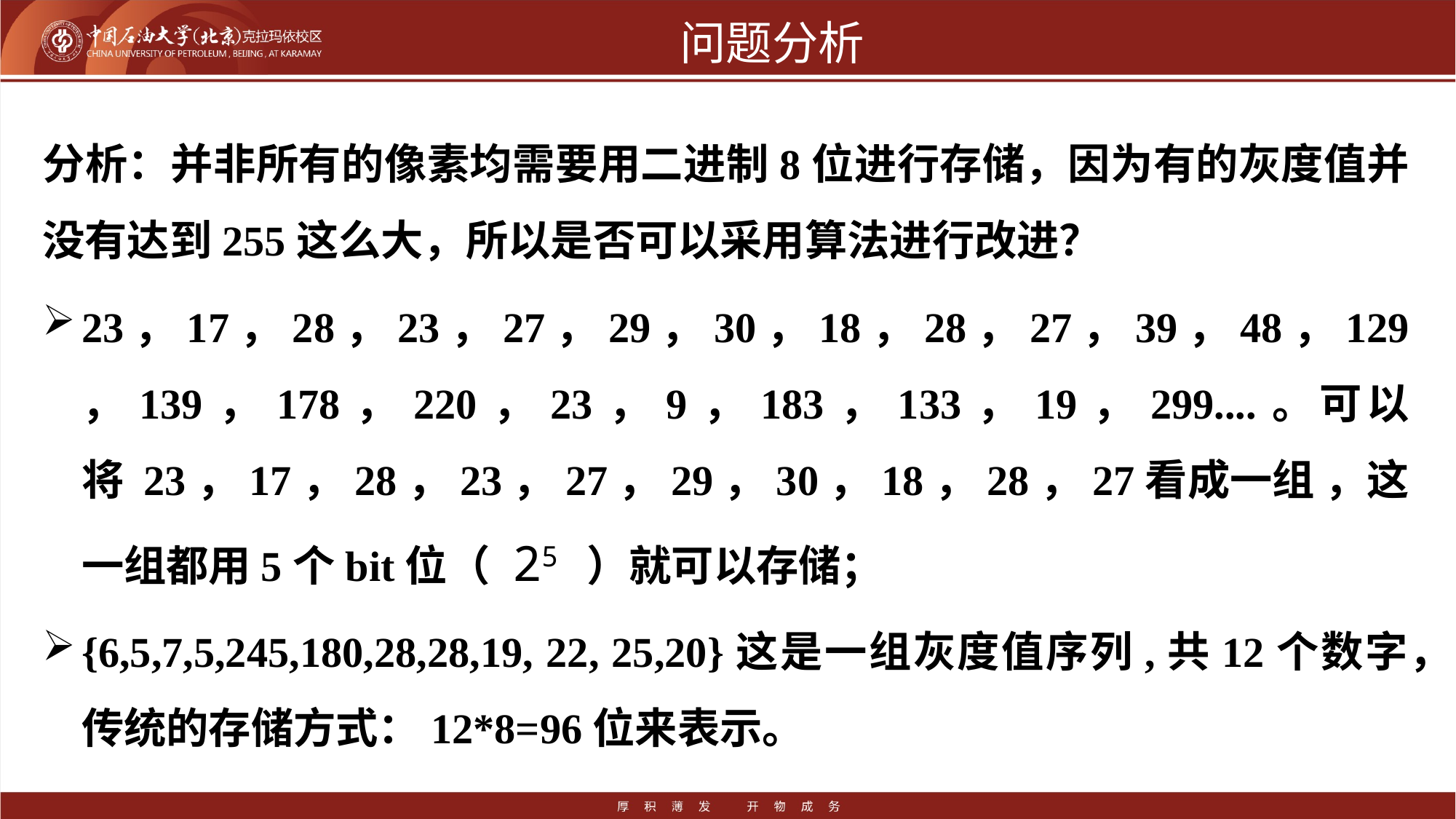

# 问题分析
分析：并非所有的像素均需要用二进制8位进行存储，因为有的灰度值并没有达到255这么大，所以是否可以采用算法进行改进？
23，17，28，23，27，29，30，18，28，27，39，48，129 ，139，178，220，23，9，183，133，19，299....。可以将 23，17，28，23，27，29，30，18，28，27看成一组 ，这一组都用5个bit位（ 25 ）就可以存储；
{6,5,7,5,245,180,28,28,19, 22, 25,20}这是一组灰度值序列,共12个数字，传统的存储方式：12*8=96位来表示。